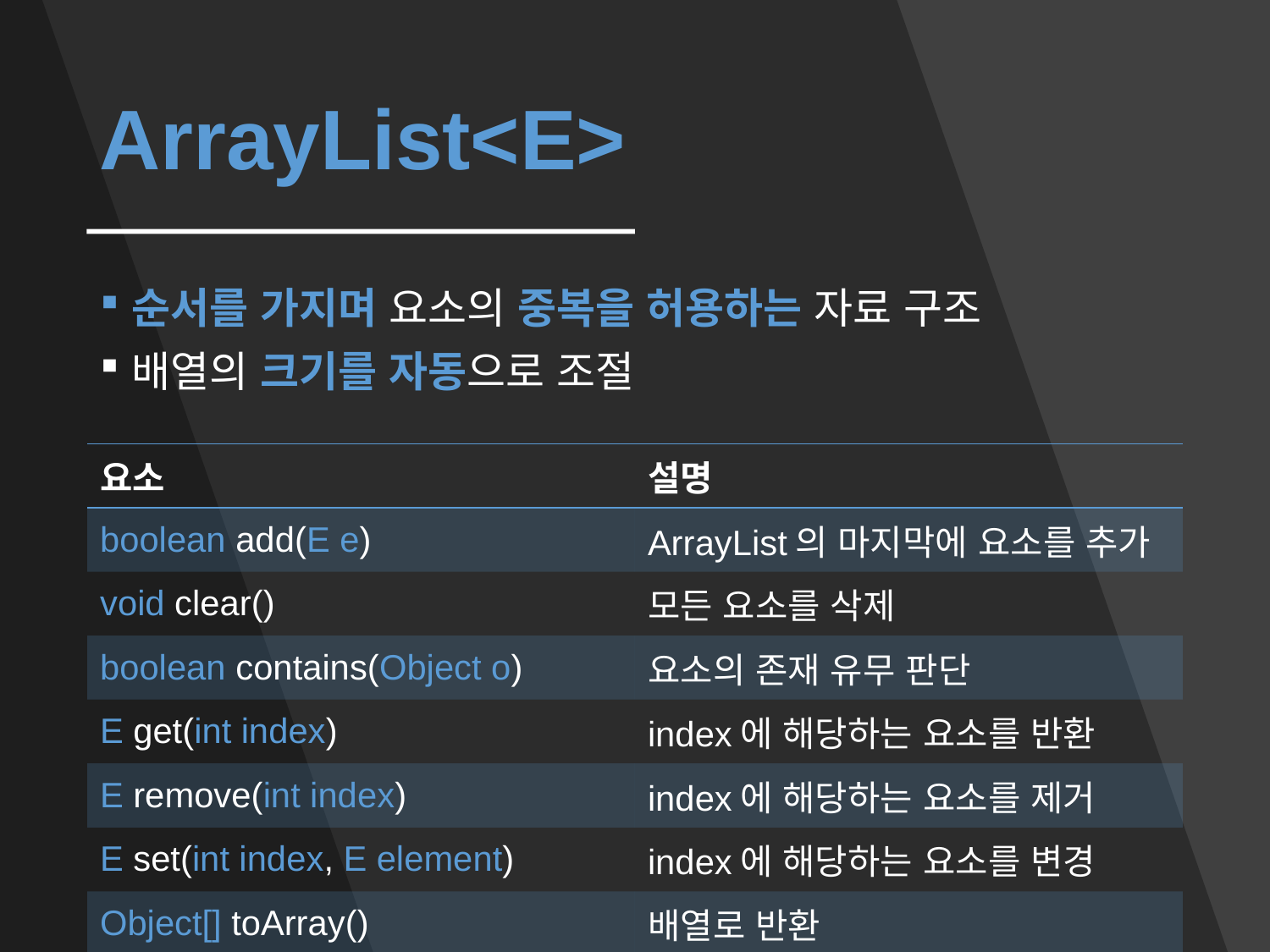

# ArrayList<E>

순서를 가지며 요소의 중복을 허용하는 자료 구조
배열의 크기를 자동으로 조절
| 요소 | 설명 |
| --- | --- |
| boolean add(E e) | ArrayList의 마지막에 요소를 추가 |
| void clear() | 모든 요소를 삭제 |
| boolean contains(Object o) | 요소의 존재 유무 판단 |
| E get(int index) | index에 해당하는 요소를 반환 |
| E remove(int index) | index에 해당하는 요소를 제거 |
| E set(int index, E element) | index에 해당하는 요소를 변경 |
| Object[] toArray() | 배열로 반환 |